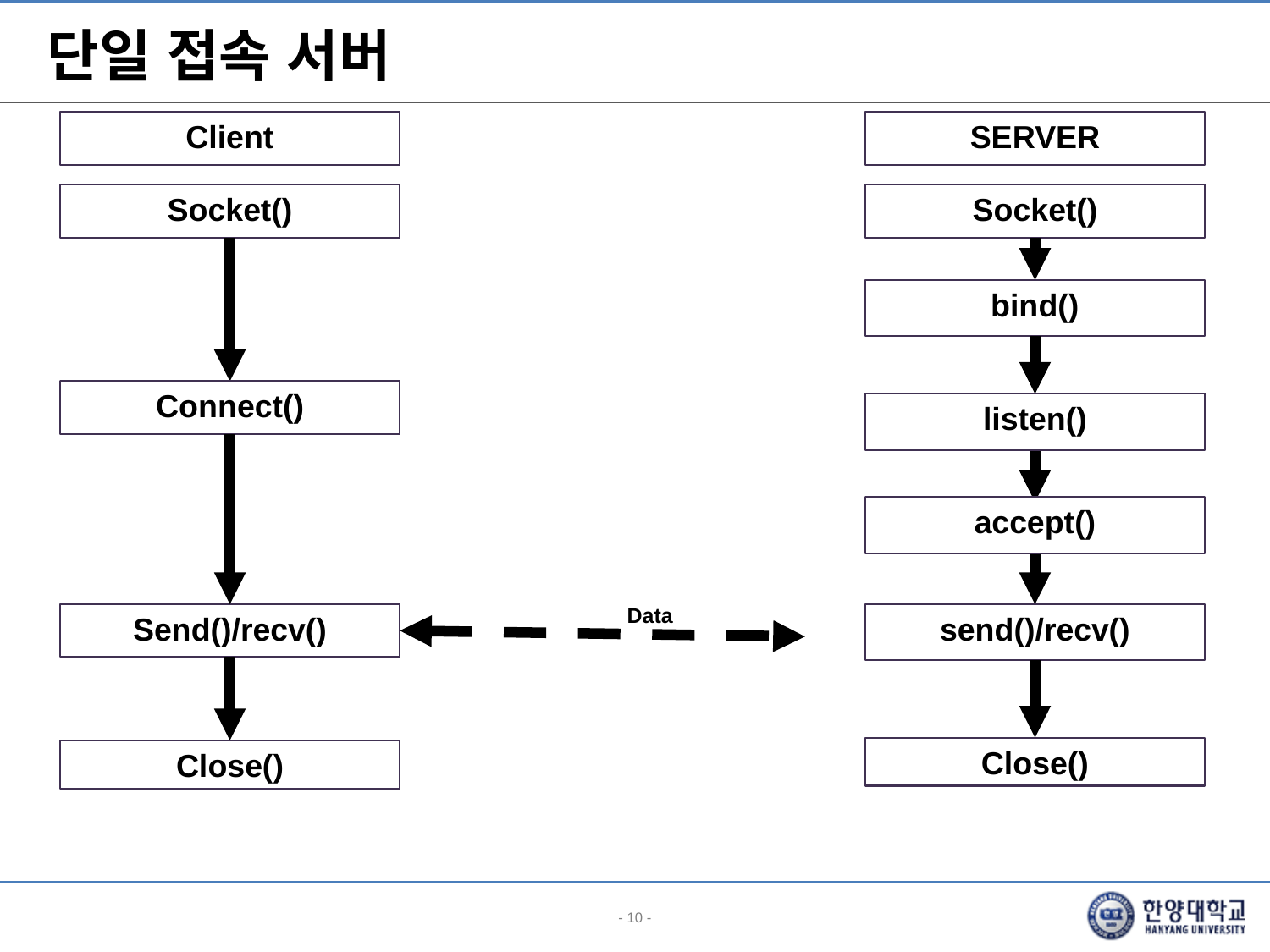

# 단일 접속 서버
Client
SERVER
Socket()
Socket()
bind()
listen()
accept()
Connect()
Data
Send()/recv()
send()/recv()
Close()
Close()